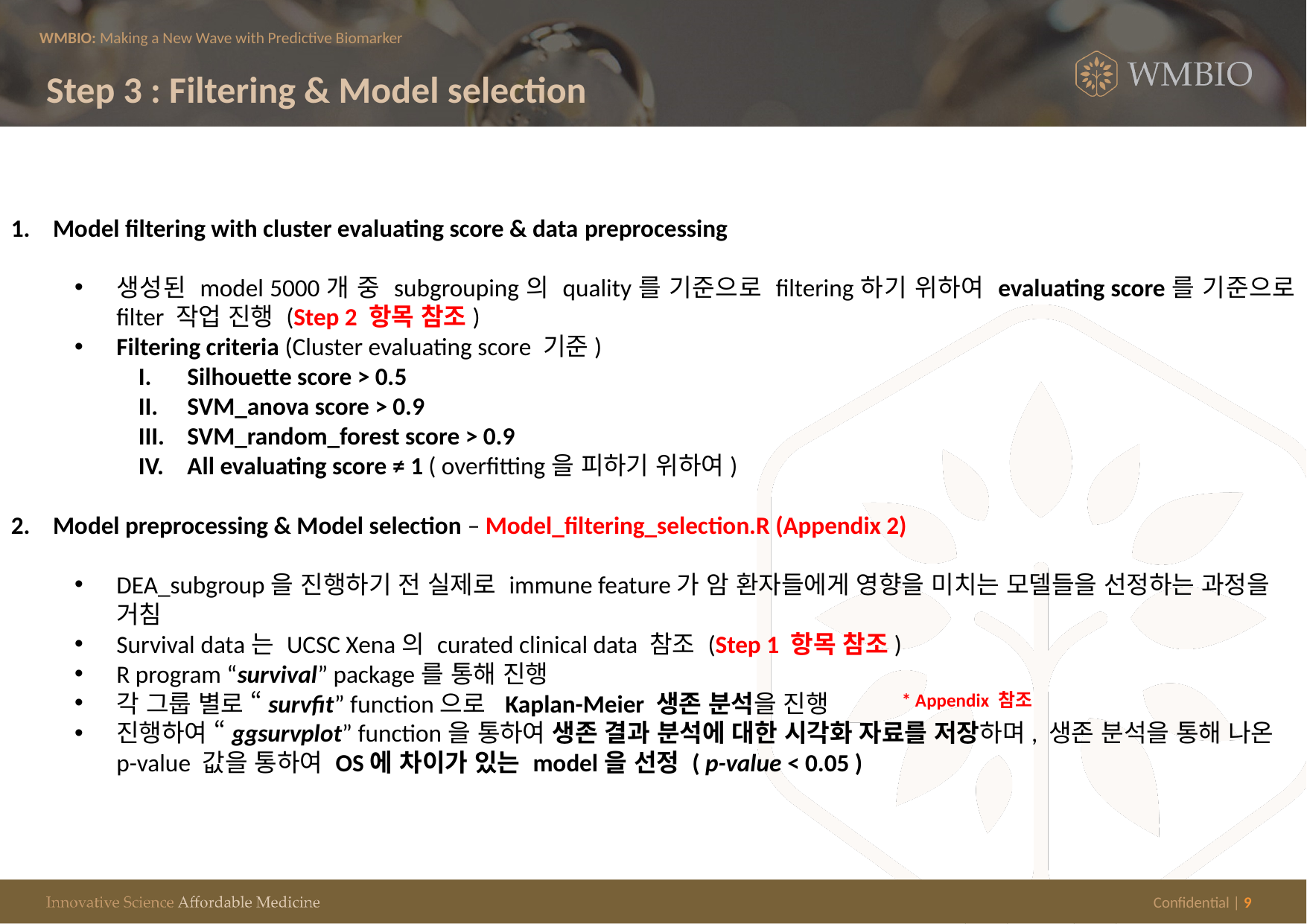

Step 3 : Filtering & Model selection
Model filtering with cluster evaluating score & data preprocessing

생성된 model 5000개 중 subgrouping의 quality를 기준으로 filtering하기 위하여 evaluating score를 기준으로 filter 작업 진행 (Step 2 항목 참조)
Filtering criteria (Cluster evaluating score 기준)
Silhouette score > 0.5
SVM_anova score > 0.9
SVM_random_forest score > 0.9
All evaluating score ≠ 1 ( overfitting을 피하기 위하여)

Model preprocessing & Model selection – Model_filtering_selection.R (Appendix 2)

DEA_subgroup을 진행하기 전 실제로 immune feature가 암 환자들에게 영향을 미치는 모델들을 선정하는 과정을 거침
Survival data는 UCSC Xena의 curated clinical data 참조 (Step 1 항목 참조)
R program “survival” package를 통해 진행
각 그룹 별로 “survfit” function으로  Kaplan-Meier 생존 분석을 진행
진행하여 “ggsurvplot” function을 통하여 생존 결과 분석에 대한 시각화 자료를 저장하며, 생존 분석을 통해 나온 p-value 값을 통하여 OS에 차이가 있는 model을 선정 ( p-value < 0.05 )
* Appendix 참조